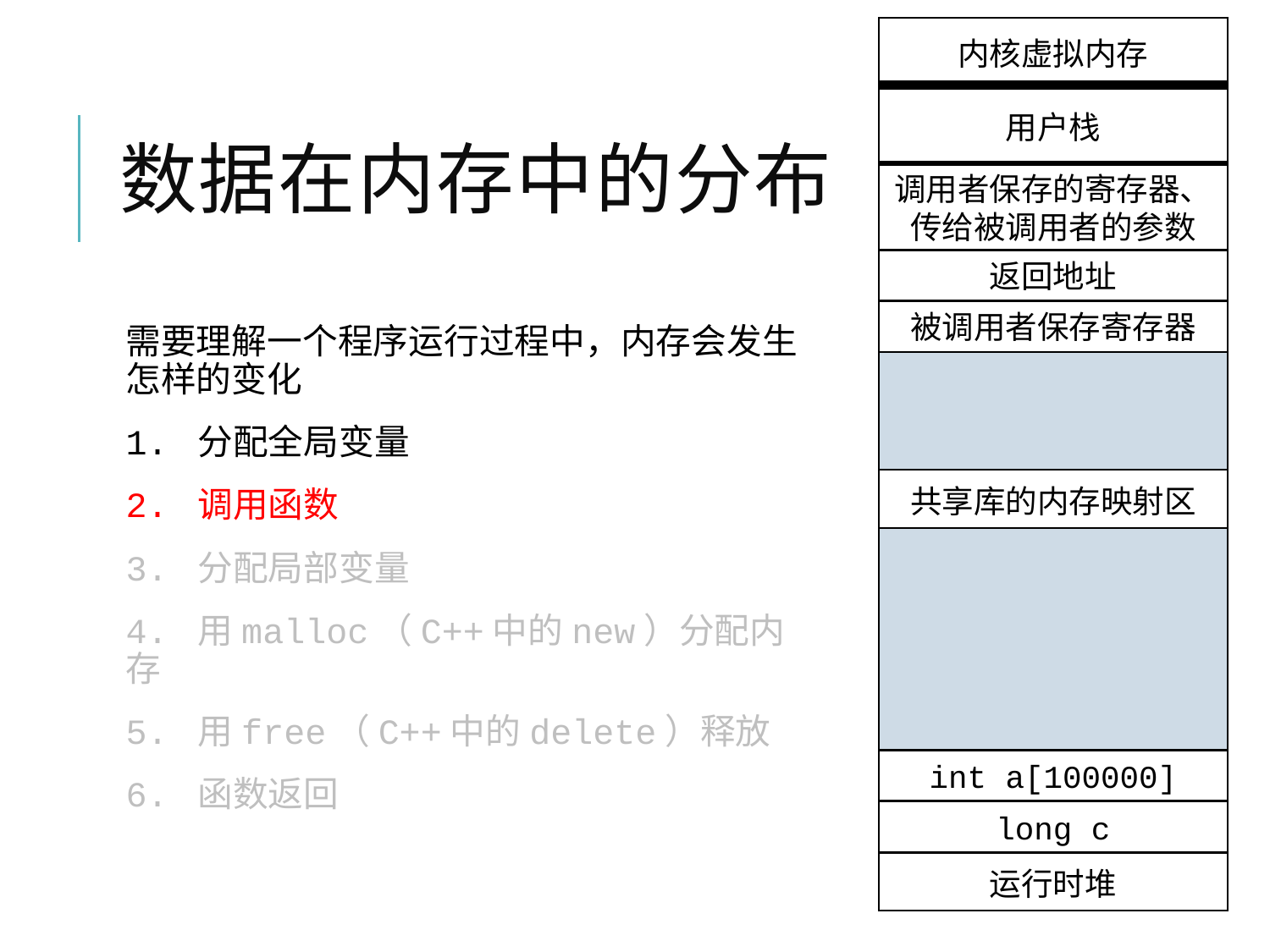

| 内核虚拟内存 |
| --- |
| 用户栈 |
|  |
| 共享库的内存映射区 |
|  |
| 运行时堆 |
# 数据在内存中的分布
调用者保存的寄存器、传给被调用者的参数
返回地址
被调用者保存寄存器
需要理解一个程序运行过程中，内存会发生怎样的变化
1. 分配全局变量
2. 调用函数
3. 分配局部变量
4. 用malloc（C++中的new）分配内存
5. 用free（C++中的delete）释放
6. 函数返回
int a[100000]
long c